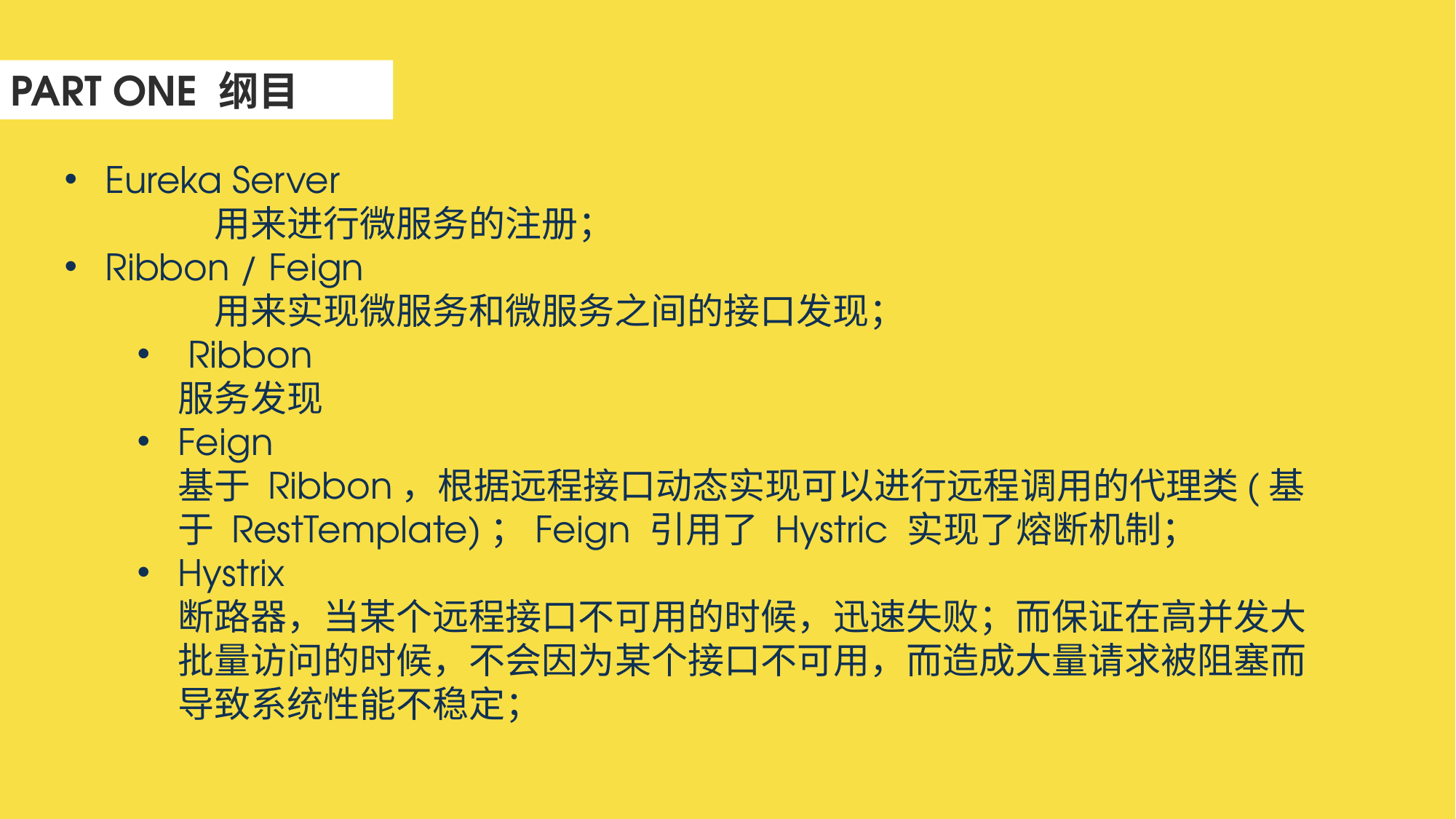

PART ONE 纲目
Eureka Server
	用来进行微服务的注册；
Ribbon / Feign
	用来实现微服务和微服务之间的接口发现；
 Ribbon
服务发现
Feign
基于 Ribbon，根据远程接口动态实现可以进行远程调用的代理类(基于 RestTemplate)；Feign 引用了 Hystric 实现了熔断机制；
Hystrix
断路器，当某个远程接口不可用的时候，迅速失败；而保证在高并发大批量访问的时候，不会因为某个接口不可用，而造成大量请求被阻塞而导致系统性能不稳定；